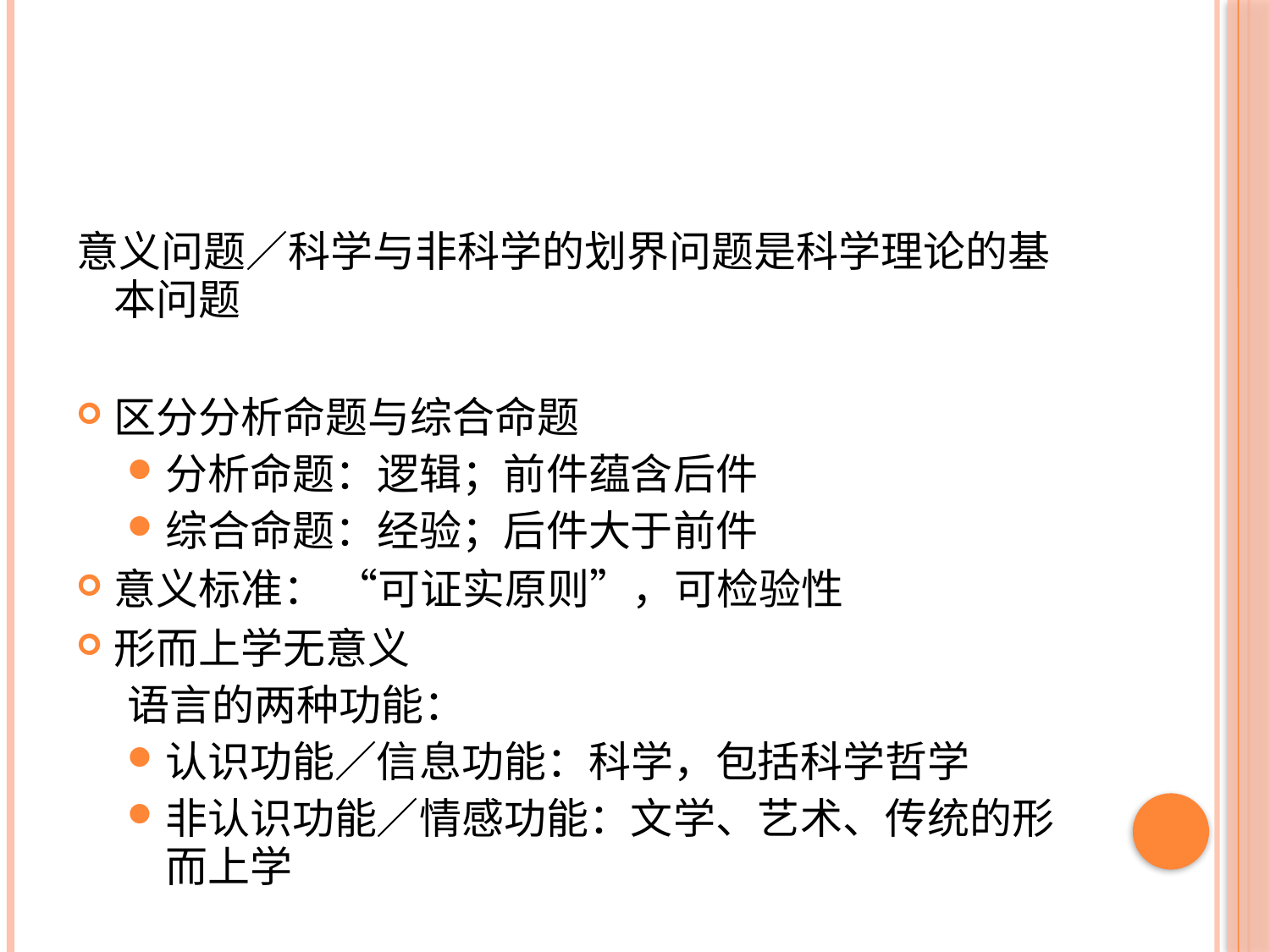

#
意义问题／科学与非科学的划界问题是科学理论的基本问题

区分分析命题与综合命题
分析命题：逻辑；前件蕴含后件
综合命题：经验；后件大于前件
意义标准： “可证实原则”，可检验性
形而上学无意义
语言的两种功能：
认识功能／信息功能：科学，包括科学哲学
非认识功能／情感功能：文学、艺术、传统的形而上学